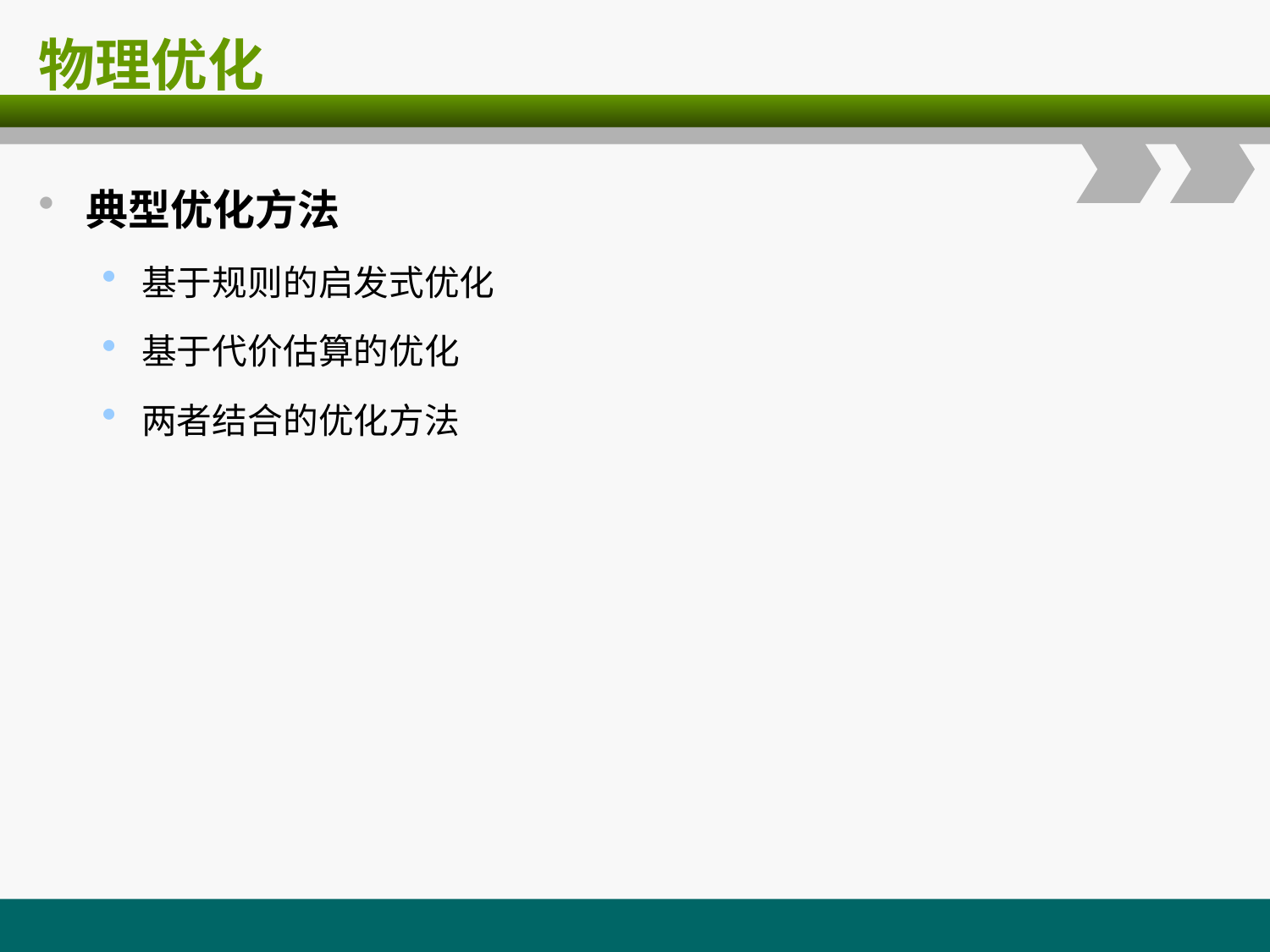

# 物理优化
典型优化方法
基于规则的启发式优化
基于代价估算的优化
两者结合的优化方法